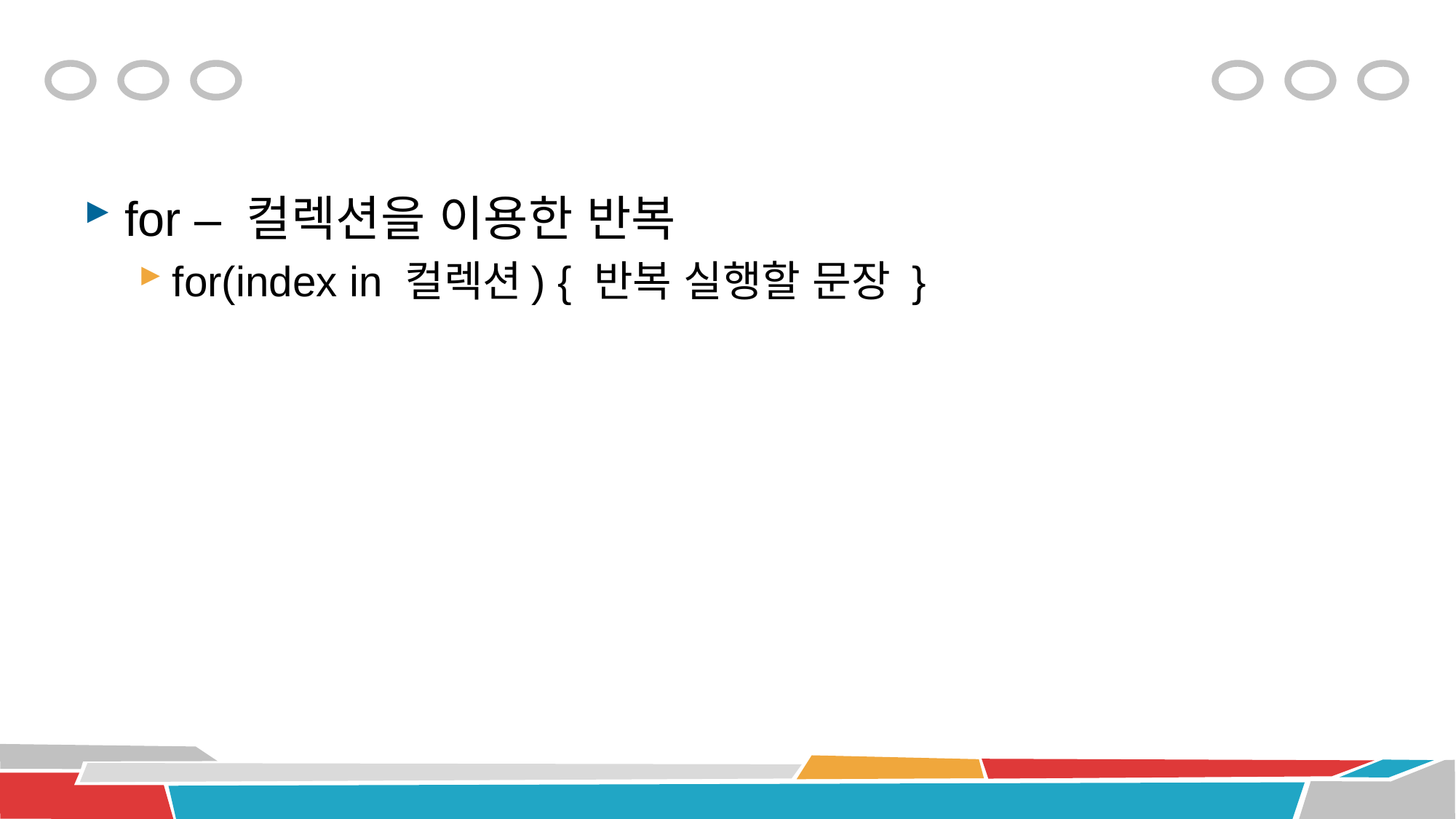

#
for – 컬렉션을 이용한 반복
for(index in 컬렉션) { 반복 실행할 문장 }